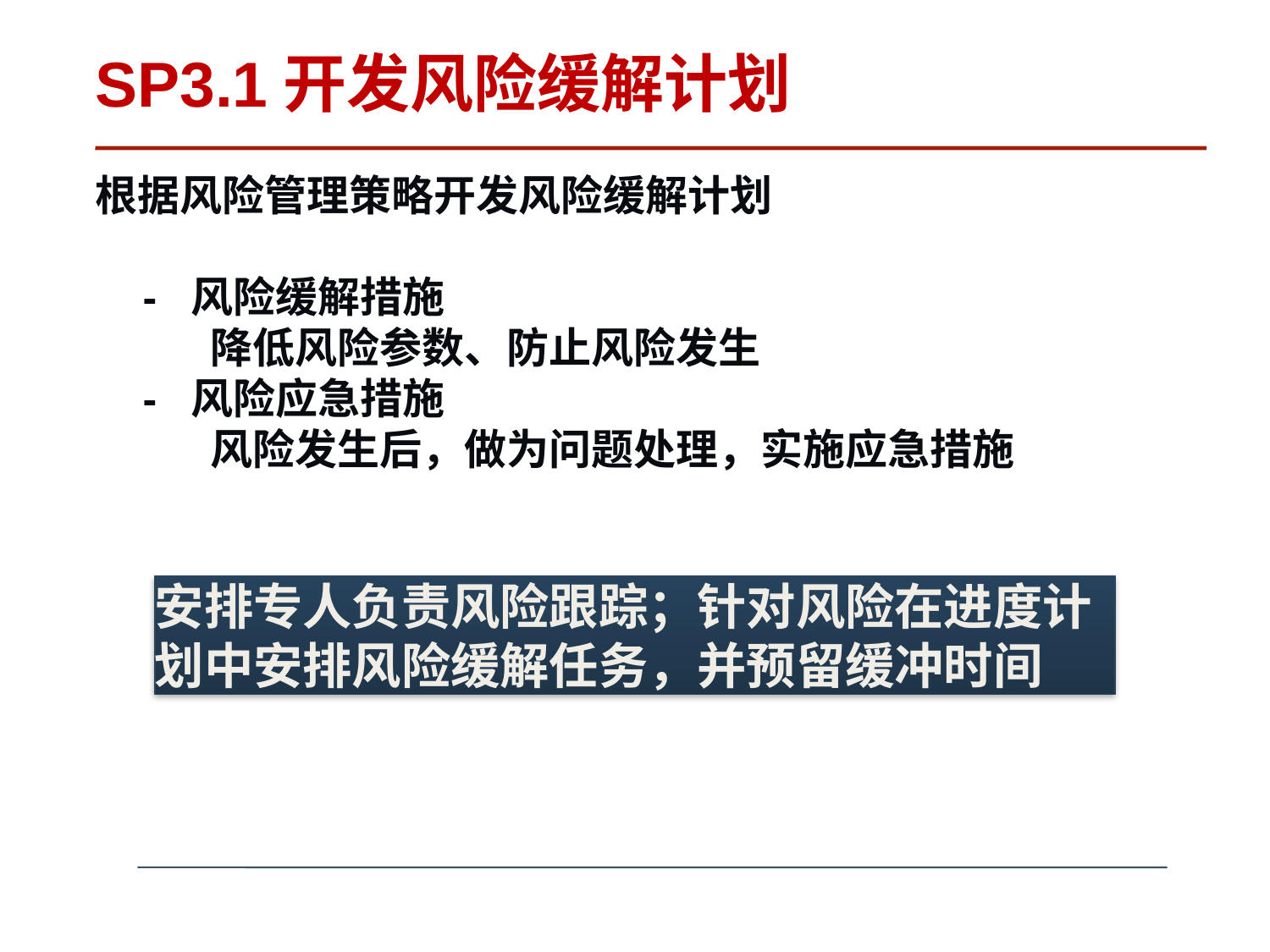

# SP3.1开发风险缓解计划
根据风险管理策略开发风险缓解计划

    -  风险缓解措施
           降低风险参数、防止风险发生
    -  风险应急措施
           风险发生后，做为问题处理，实施应急措施
安排专人负责风险跟踪；针对风险在进度计划中安排风险缓解任务，并预留缓冲时间